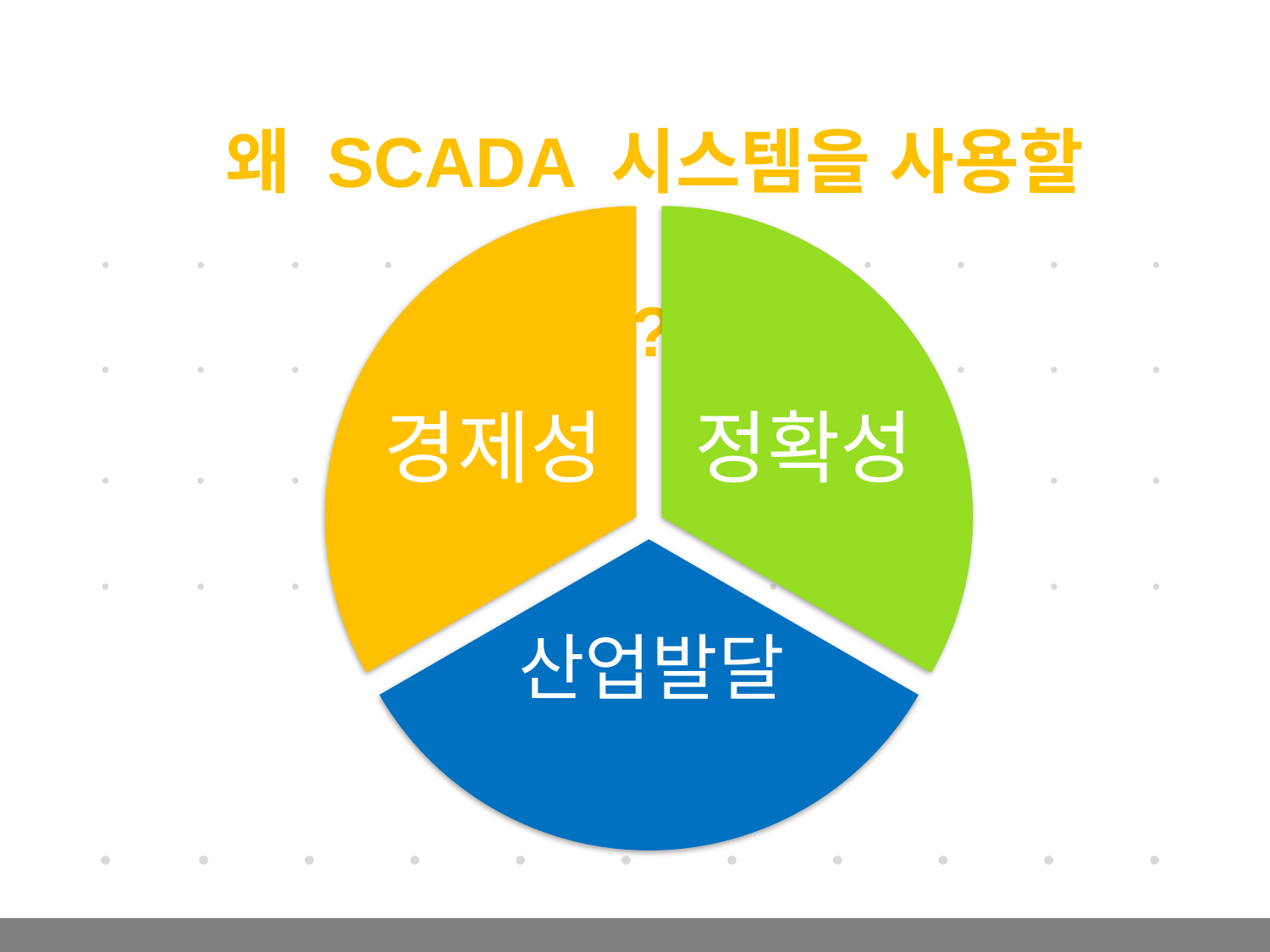

왜 SCADA 시스템을 사용할까???
경제성
정확성
산업발달